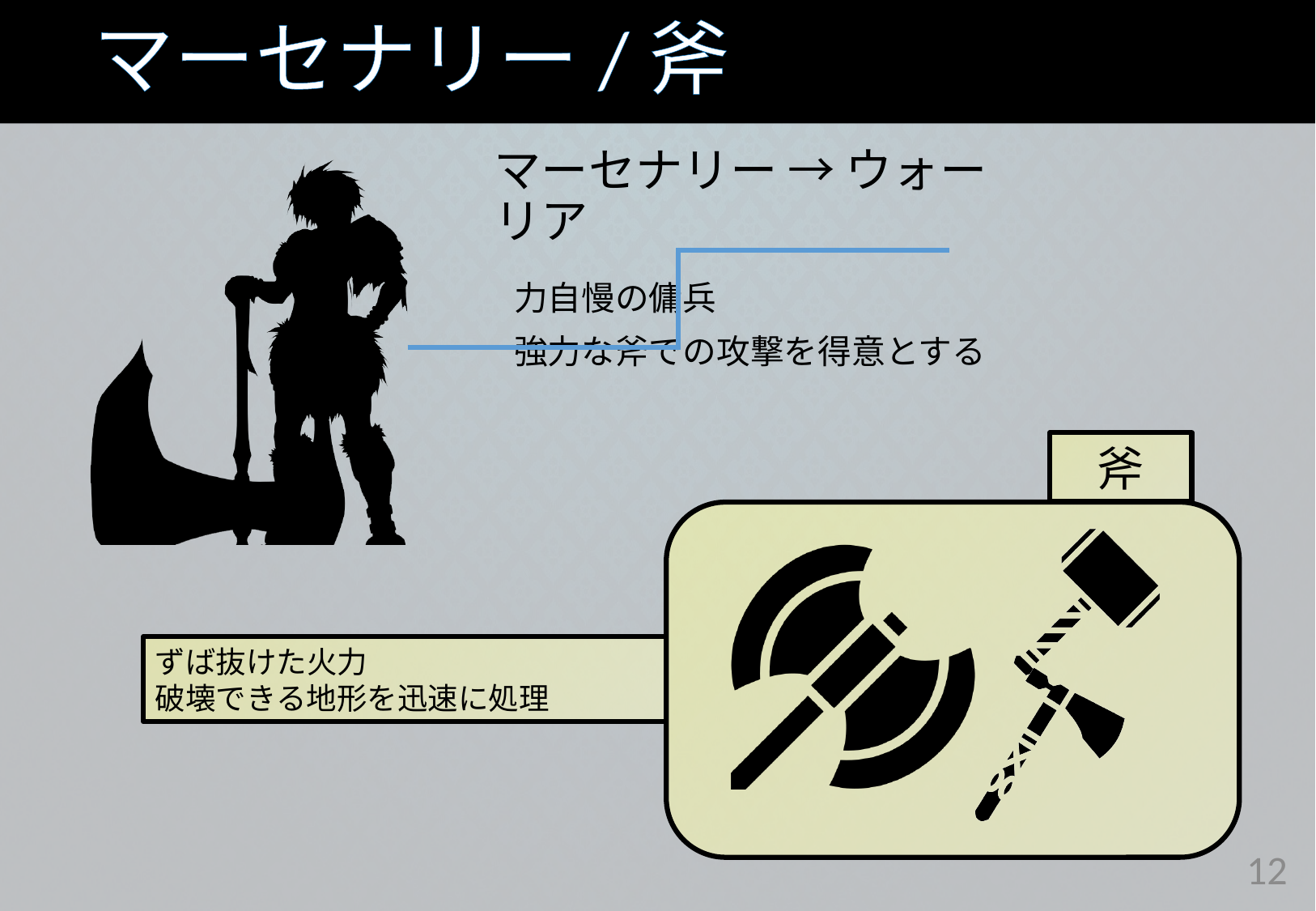

# マーセナリー/斧
マーセナリー → ウォーリア

力自慢の傭兵
強力な斧での攻撃を得意とする
斧

ずば抜けた火力
破壊できる地形を迅速に処理

12